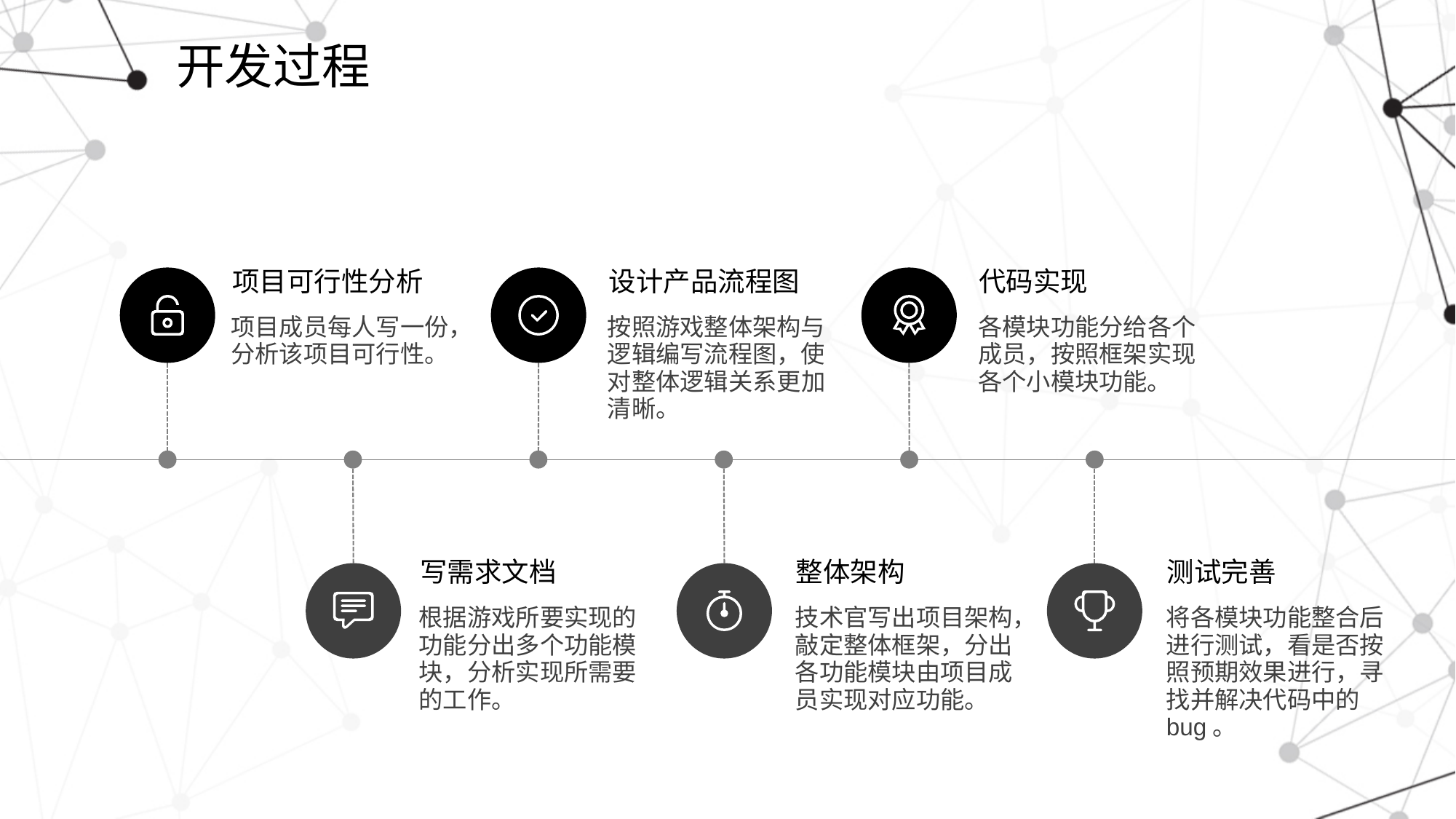

# 开发过程
项目可行性分析
设计产品流程图
代码实现

项目成员每人写一份，分析该项目可行性。
按照游戏整体架构与逻辑编写流程图，使对整体逻辑关系更加清晰。
各模块功能分给各个成员，按照框架实现各个小模块功能。

写需求文档
整体架构
测试完善

根据游戏所要实现的功能分出多个功能模块，分析实现所需要的工作。
技术官写出项目架构，敲定整体框架，分出各功能模块由项目成员实现对应功能。
将各模块功能整合后进行测试，看是否按照预期效果进行，寻找并解决代码中的bug。